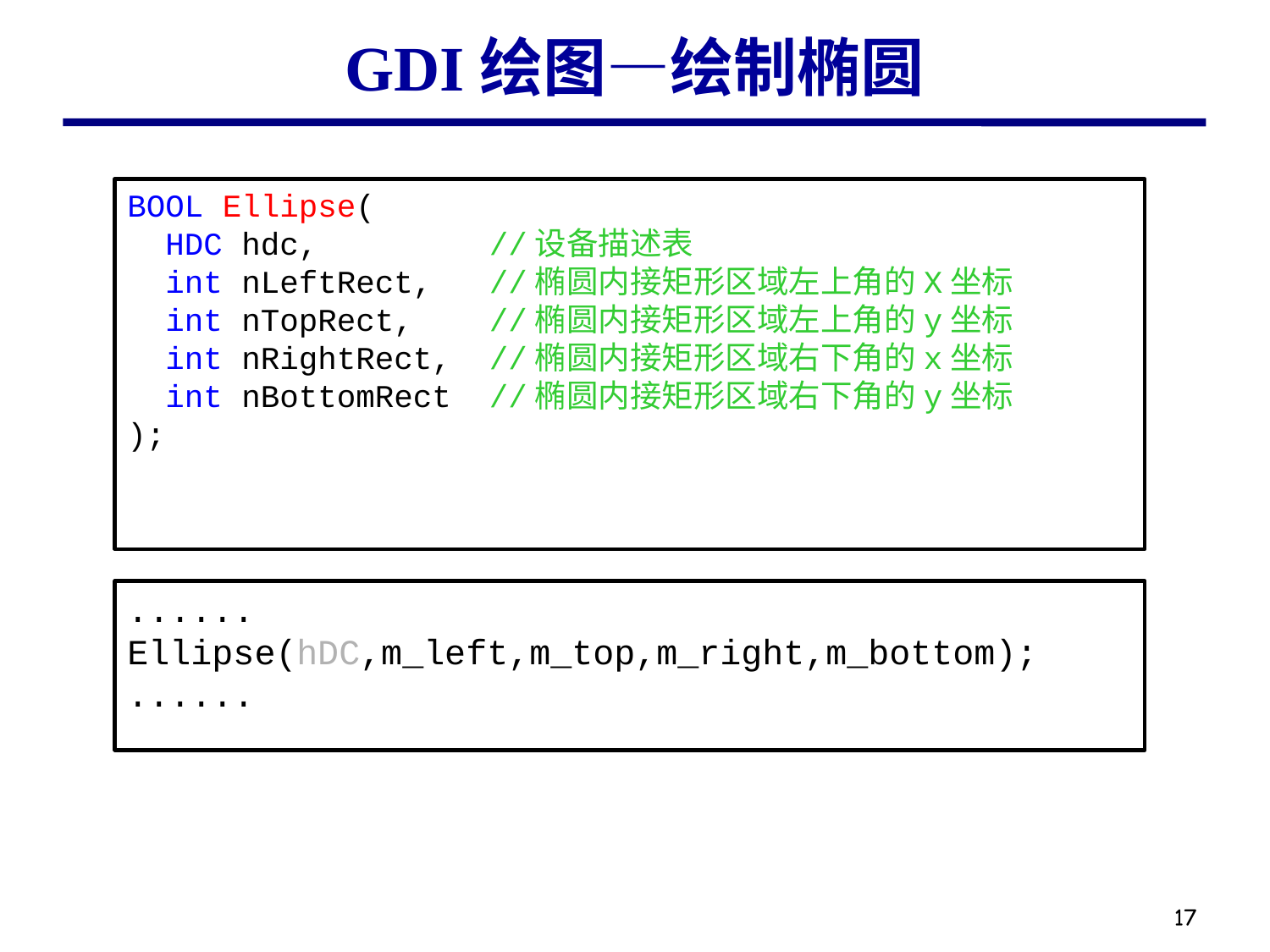

# GDI绘图—绘制椭圆
BOOL Ellipse(
  HDC hdc,         //设备描述表
  int nLeftRect,   //椭圆内接矩形区域左上角的X坐标
  int nTopRect,    //椭圆内接矩形区域左上角的y坐标
  int nRightRect,  //椭圆内接矩形区域右下角的x坐标
  int nBottomRect  //椭圆内接矩形区域右下角的y坐标
);
......
Ellipse(hDC,m_left,m_top,m_right,m_bottom);
......